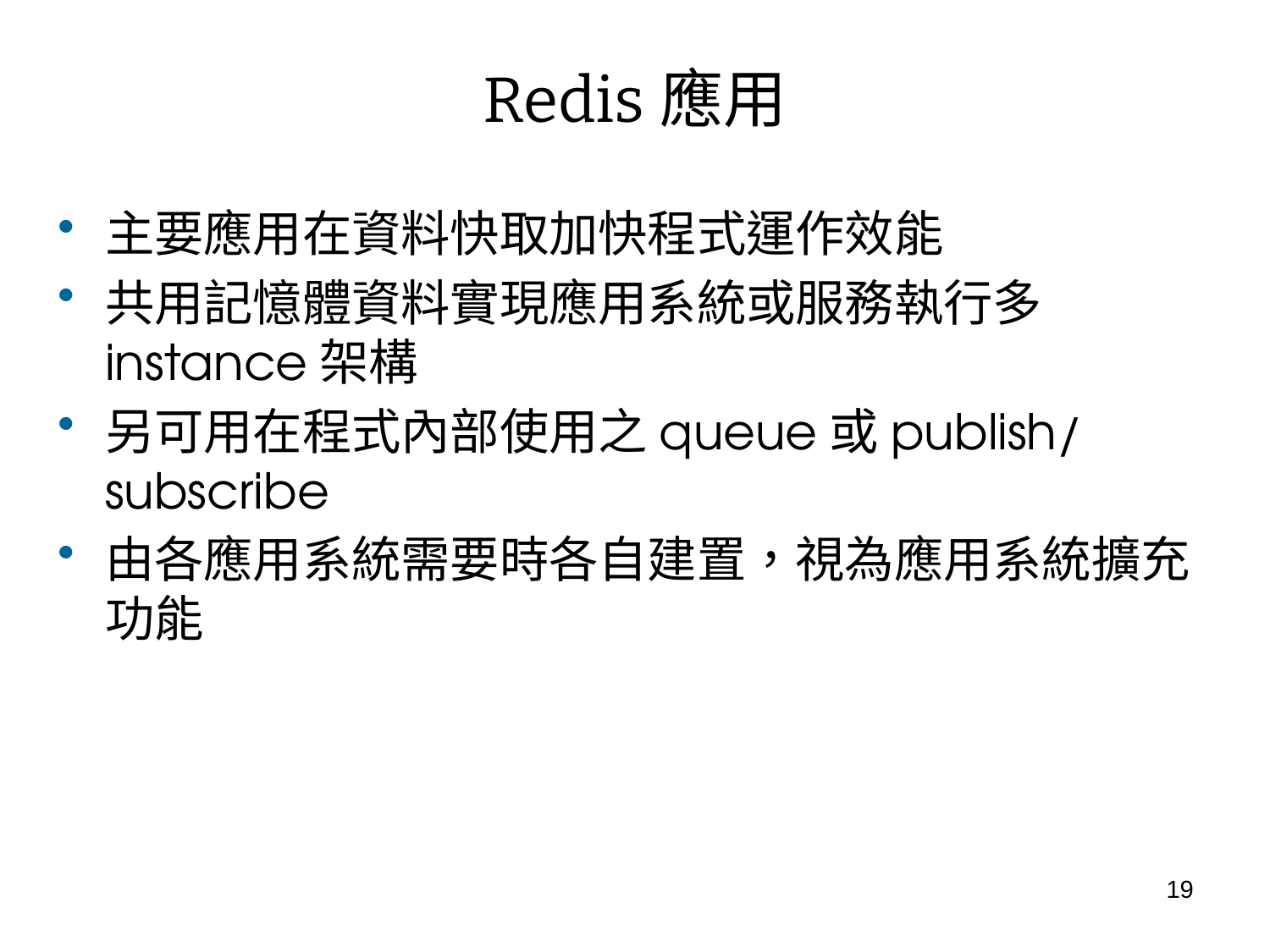

# Redis應用
主要應用在資料快取加快程式運作效能
共用記憶體資料實現應用系統或服務執行多instance架構
另可用在程式內部使用之queue或publish/subscribe
由各應用系統需要時各自建置，視為應用系統擴充功能
19